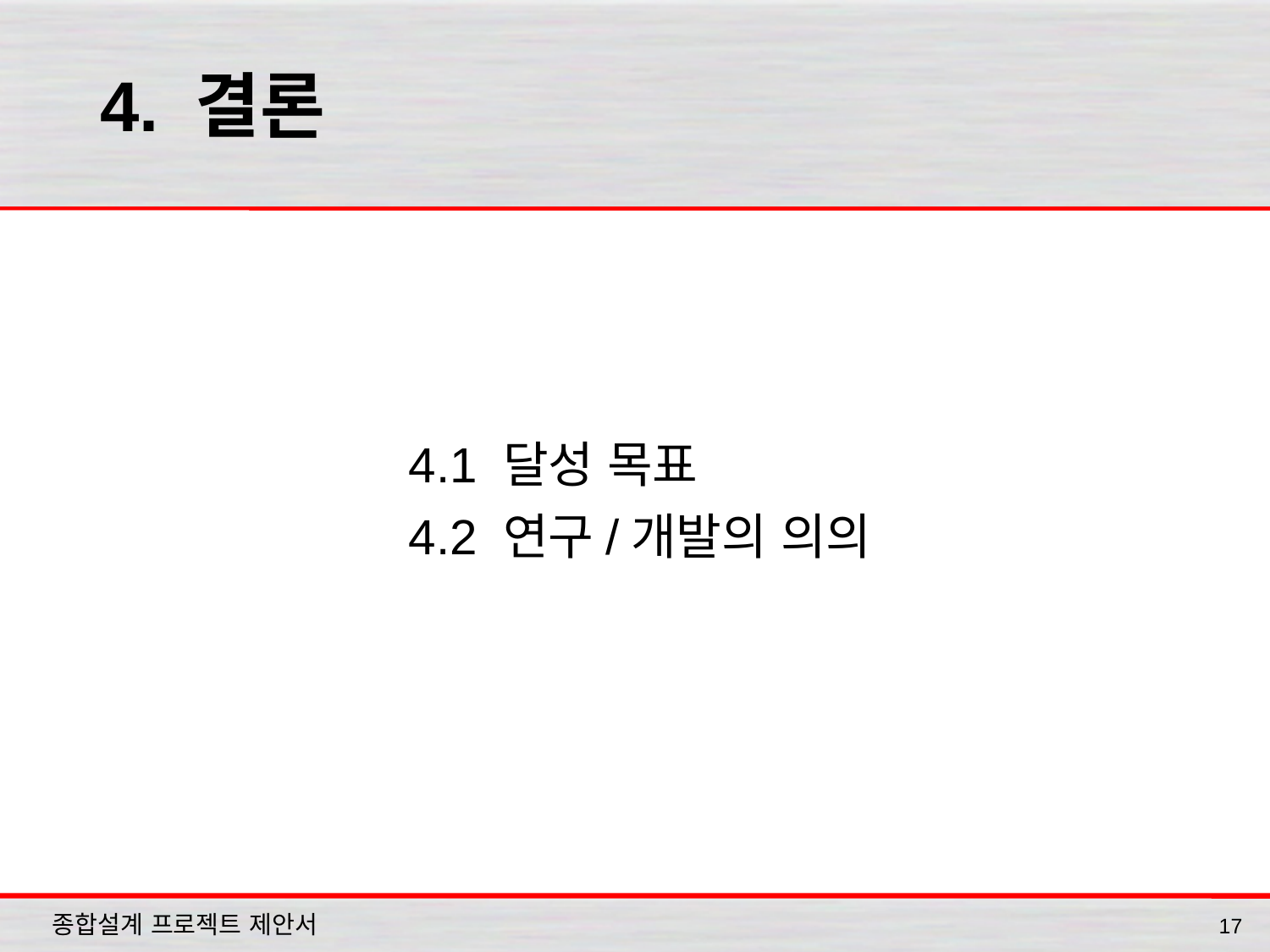

# 4. 결론
4.1 달성 목표
4.2 연구/개발의 의의